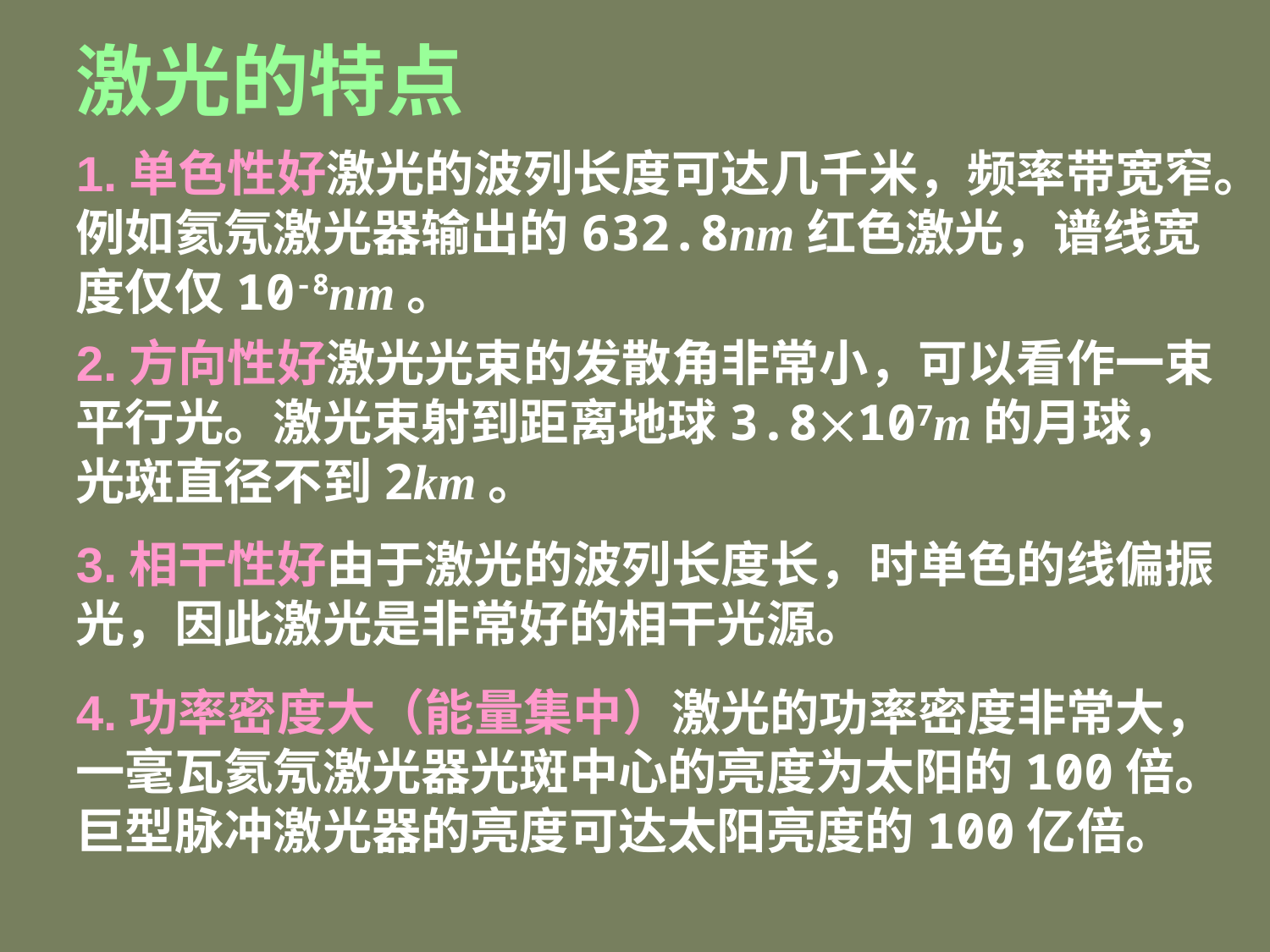

激光的特点
1.单色性好激光的波列长度可达几千米，频率带宽窄。例如氦氖激光器输出的632.8nm红色激光，谱线宽度仅仅10-8nm。
2.方向性好激光光束的发散角非常小，可以看作一束平行光。激光束射到距离地球3.8×107m的月球，光斑直径不到2km。
3.相干性好由于激光的波列长度长，时单色的线偏振光，因此激光是非常好的相干光源。
4.功率密度大（能量集中）激光的功率密度非常大，一毫瓦氦氖激光器光斑中心的亮度为太阳的100倍。巨型脉冲激光器的亮度可达太阳亮度的100亿倍。